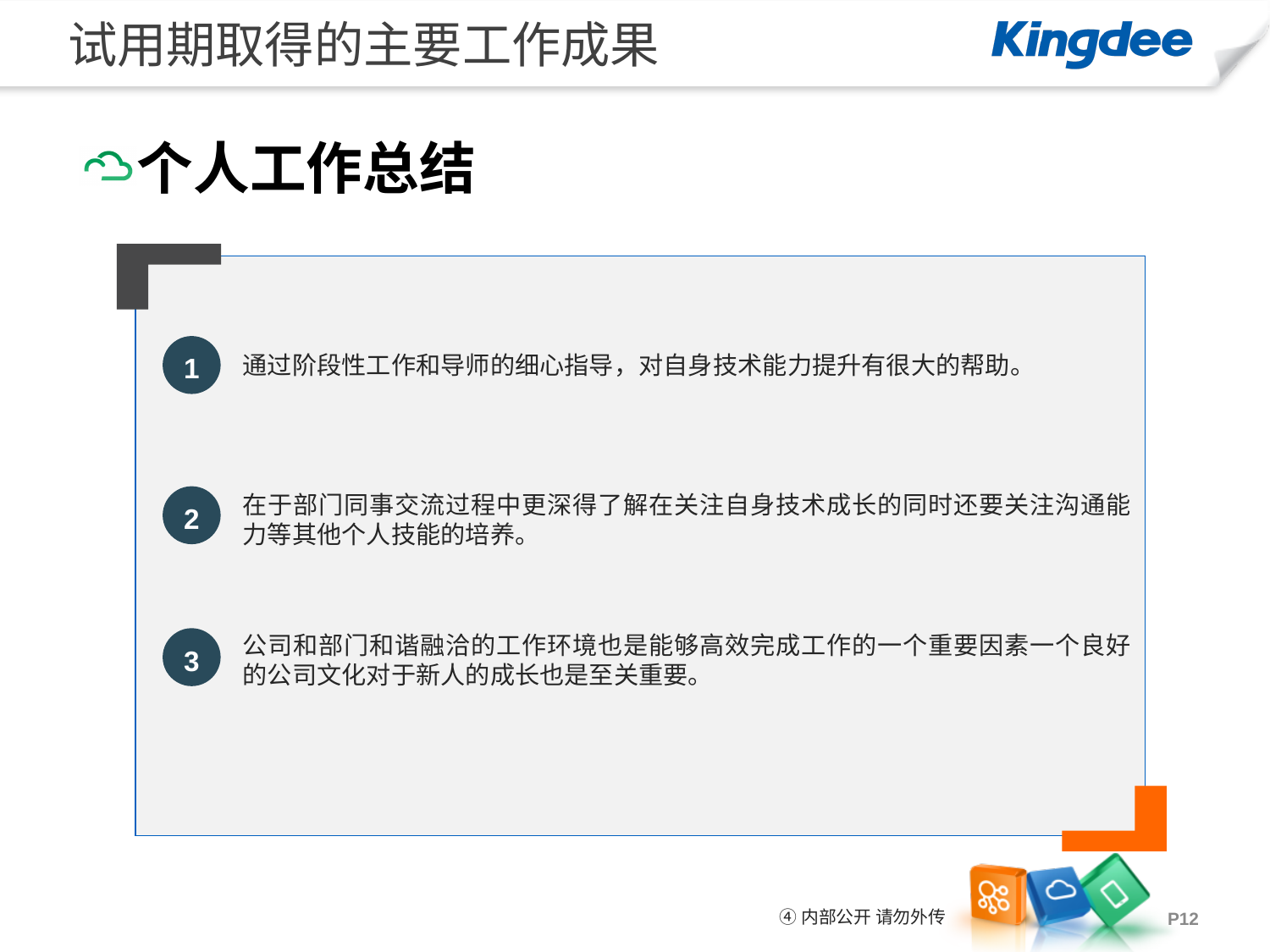

# 试用期取得的主要工作成果
个人工作总结

1
通过阶段性工作和导师的细心指导，对自身技术能力提升有很大的帮助。
在于部门同事交流过程中更深得了解在关注自身技术成长的同时还要关注沟通能力等其他个人技能的培养。
2
公司和部门和谐融洽的工作环境也是能够高效完成工作的一个重要因素一个良好的公司文化对于新人的成长也是至关重要。
3